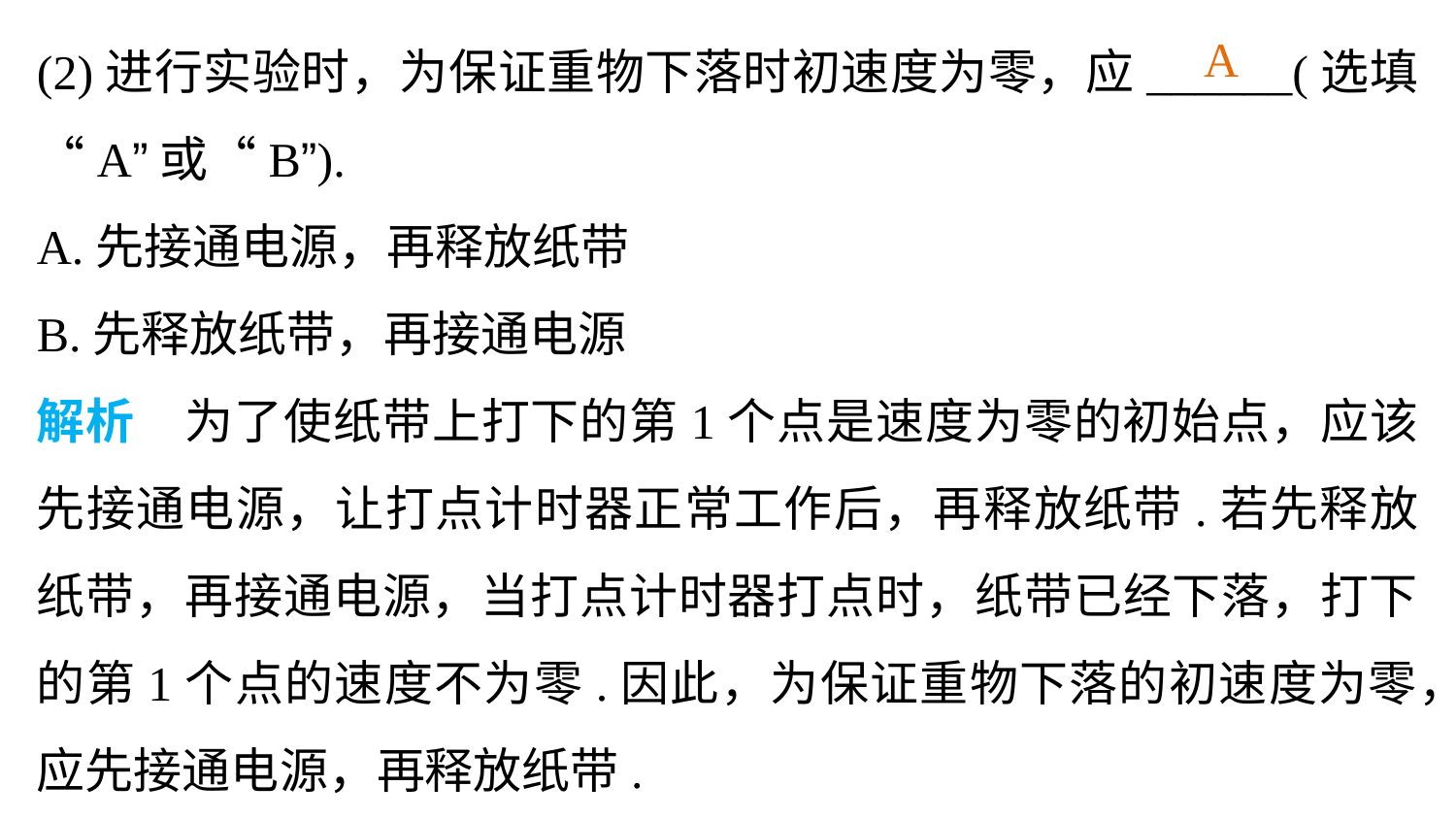

(2)进行实验时，为保证重物下落时初速度为零，应______(选填“A”或“B”).
A.先接通电源，再释放纸带
B.先释放纸带，再接通电源
解析　为了使纸带上打下的第1个点是速度为零的初始点，应该先接通电源，让打点计时器正常工作后，再释放纸带.若先释放纸带，再接通电源，当打点计时器打点时，纸带已经下落，打下的第1个点的速度不为零.因此，为保证重物下落的初速度为零，应先接通电源，再释放纸带.
A